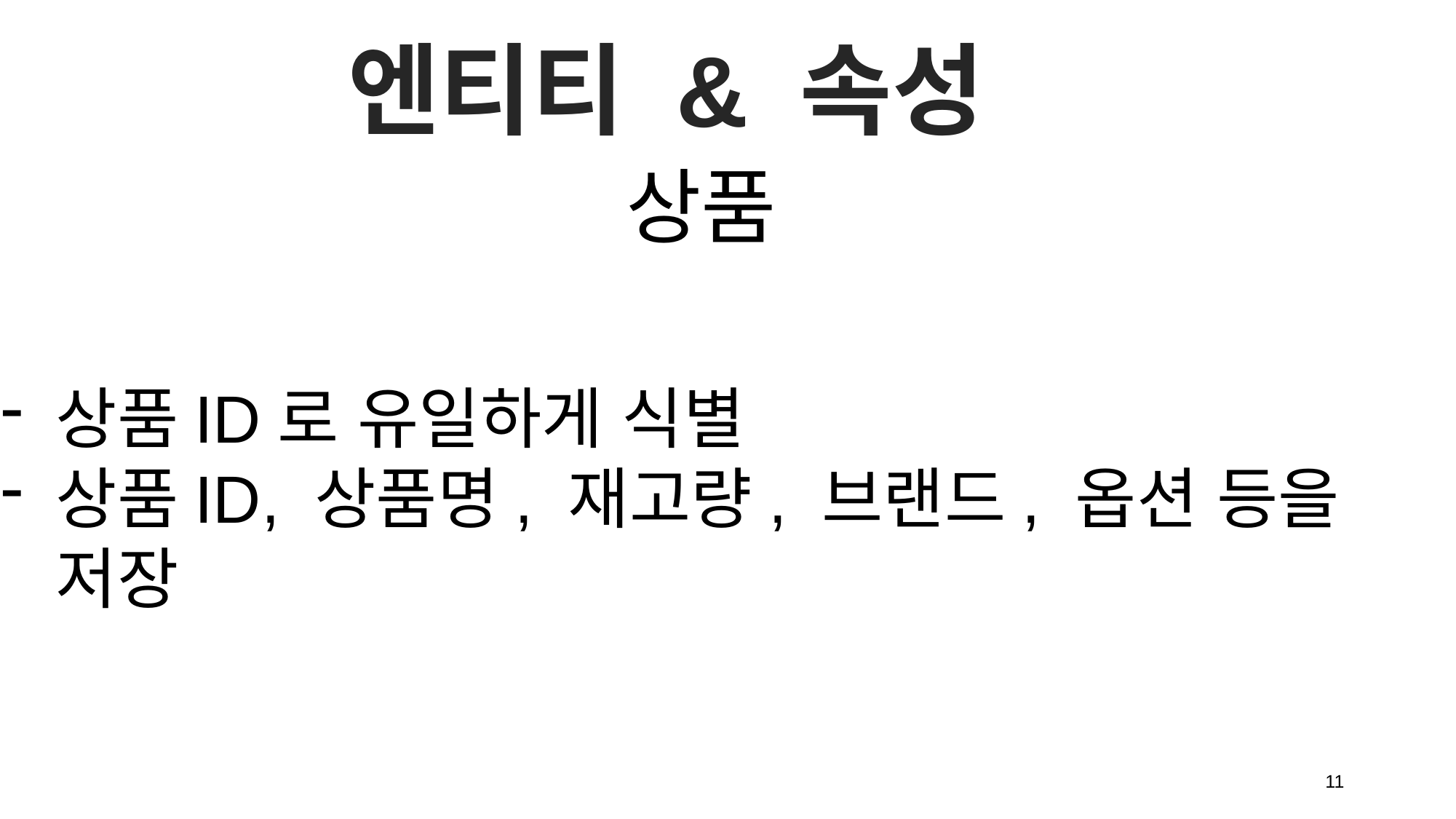

엔티티 & 속성
상품
상품ID로 유일하게 식별
상품ID, 상품명, 재고량, 브랜드, 옵션 등을 저장
11